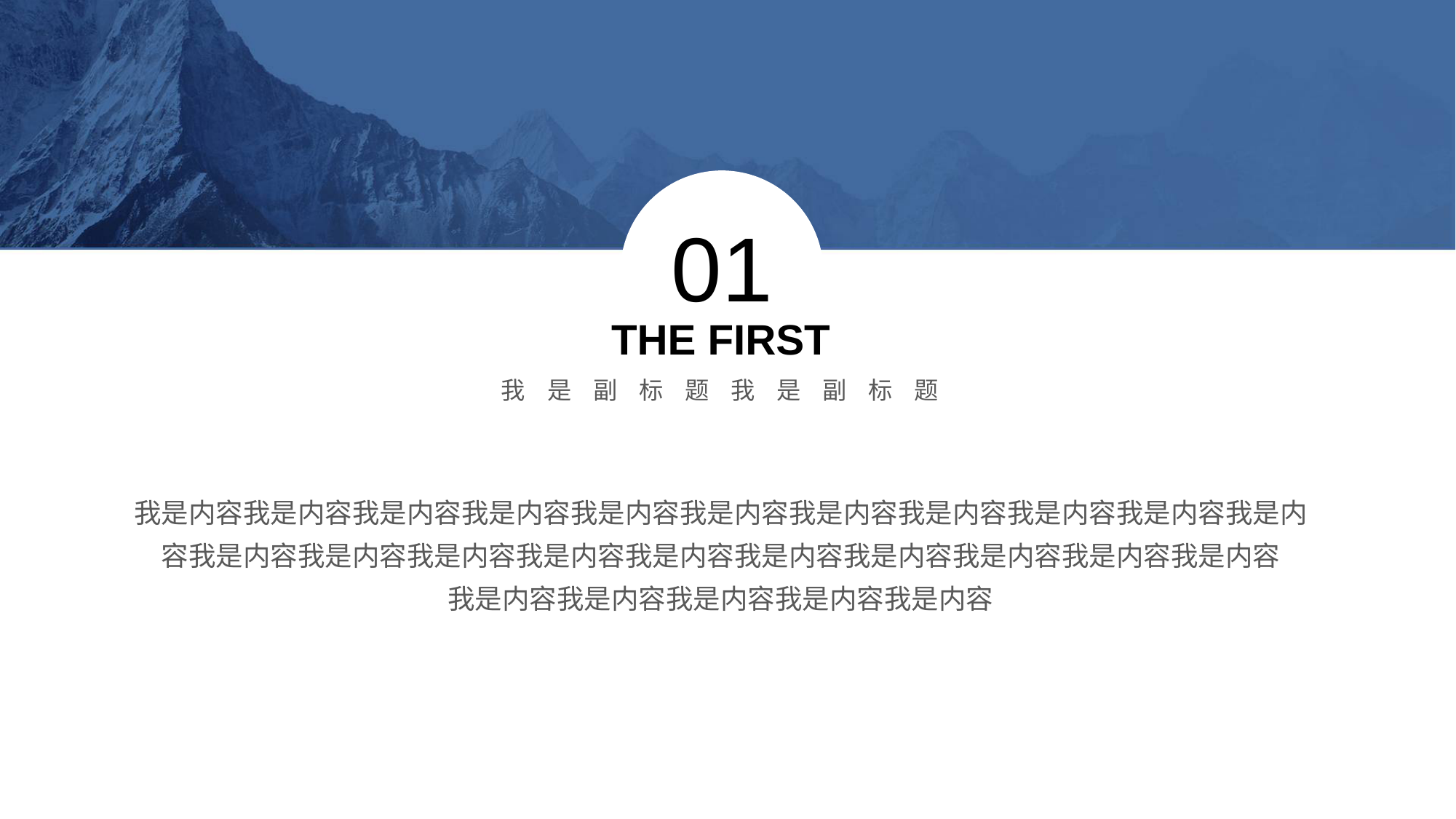

01
01
THE FIRST
我    是    副    标    题    我    是    副    标    题
我是内容我是内容我是内容我是内容我是内容我是内容我是内容我是内容我是内容我是内容我是内容我是内容我是内容我是内容我是内容我是内容我是内容我是内容我是内容我是内容我是内容
我是内容我是内容我是内容我是内容我是内容